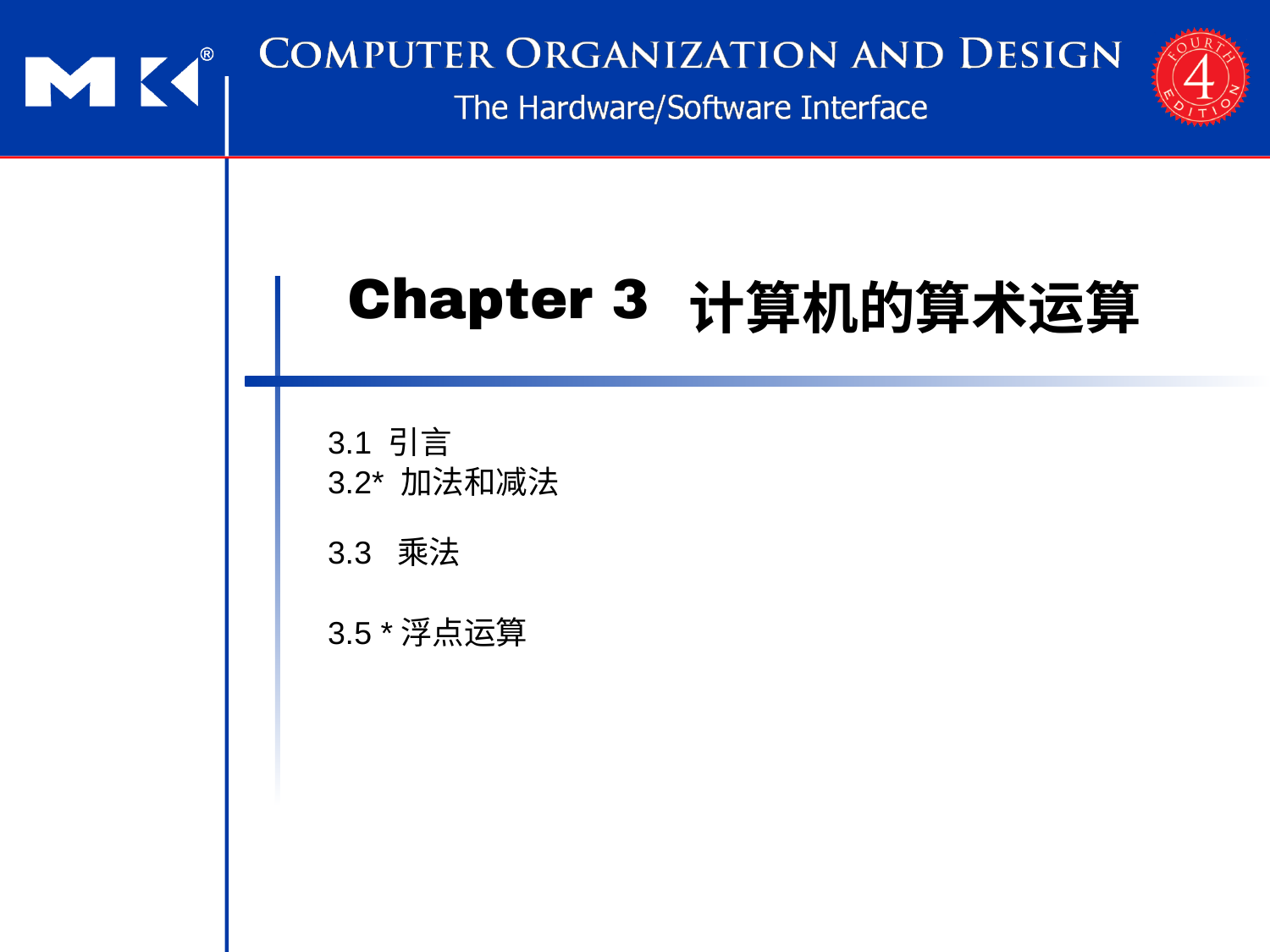

Chapter 3
计算机的算术运算
3.1 引言
3.2* 加法和减法
3.3  乘法
3.5 *浮点运算